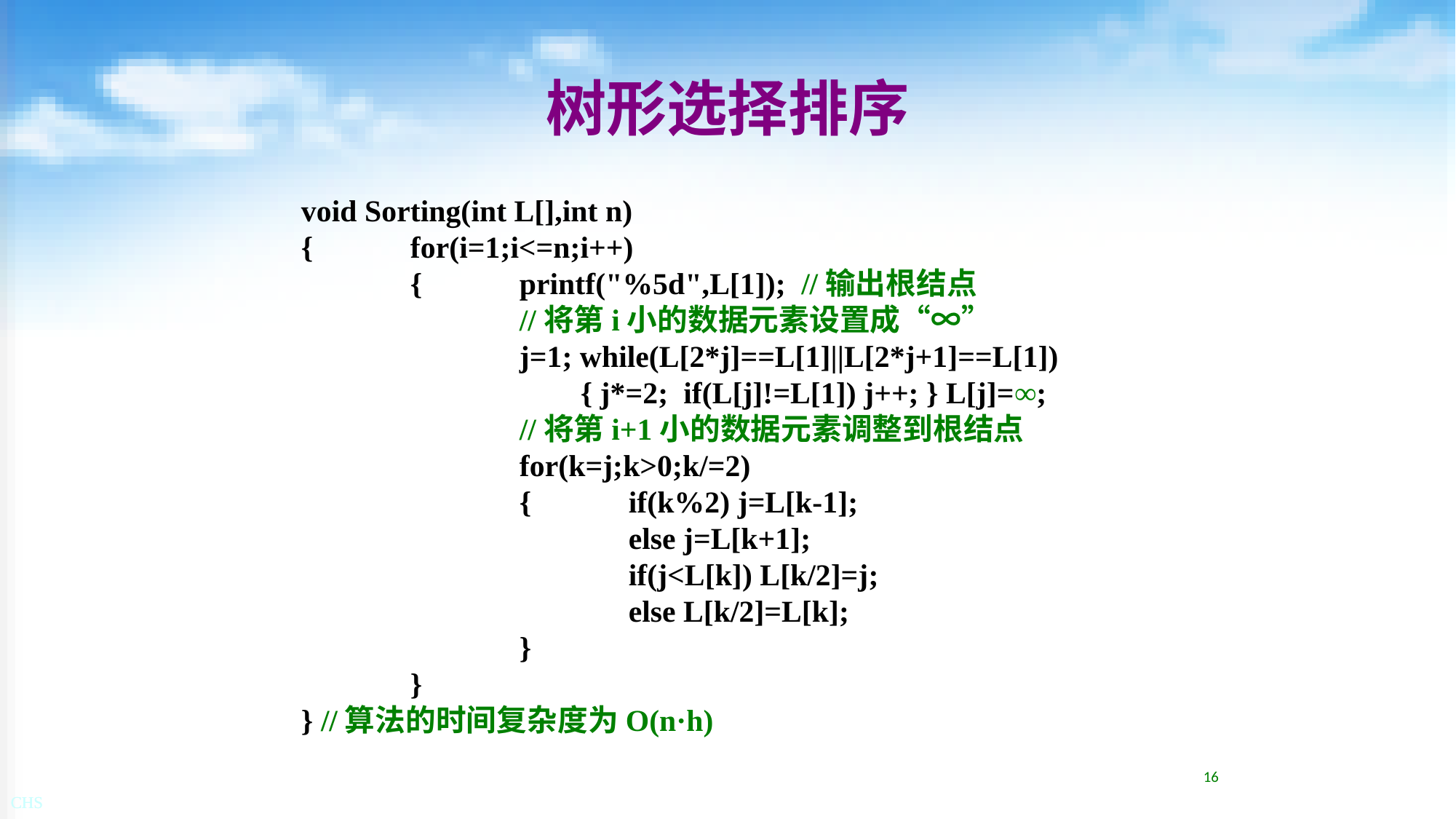

# 树形选择排序
void Sorting(int L[],int n)
{	for(i=1;i<=n;i++)
	{	printf("%5d",L[1]);  //输出根结点
		//将第i小的数据元素设置成“∞”
		j=1; while(L[2*j]==L[1]||L[2*j+1]==L[1])
		        { j*=2;  if(L[j]!=L[1]) j++; } L[j]=∞;
		//将第i+1小的数据元素调整到根结点
		for(k=j;k>0;k/=2)
		{	if(k%2) j=L[k-1];
			else j=L[k+1];
			if(j<L[k]) L[k/2]=j;
			else L[k/2]=L[k];
		}
	}
} //算法的时间复杂度为O(n·h)
16